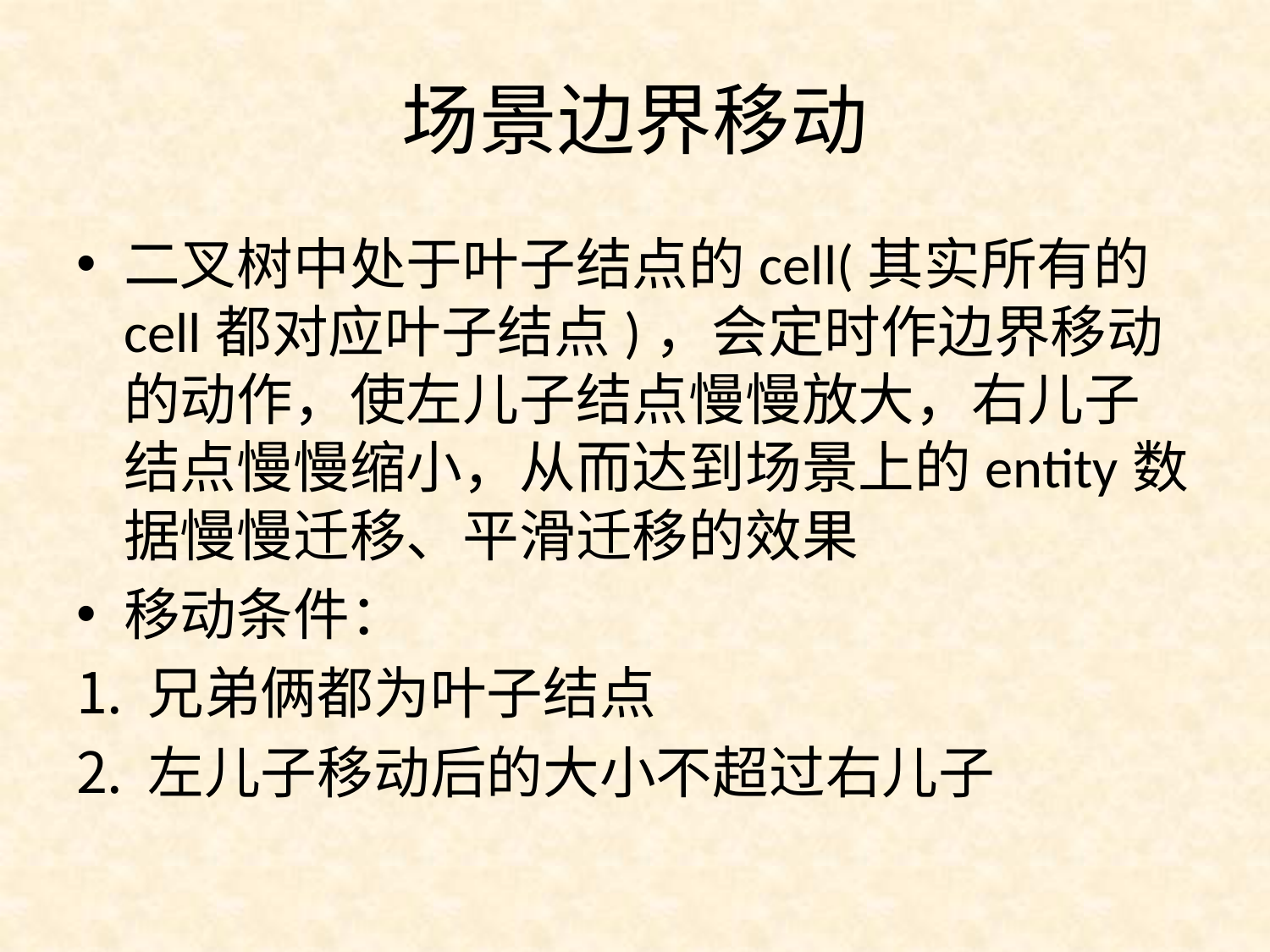

# 场景边界移动
二叉树中处于叶子结点的cell(其实所有的cell都对应叶子结点)，会定时作边界移动的动作，使左儿子结点慢慢放大，右儿子结点慢慢缩小，从而达到场景上的entity数据慢慢迁移、平滑迁移的效果
移动条件：
兄弟俩都为叶子结点
左儿子移动后的大小不超过右儿子